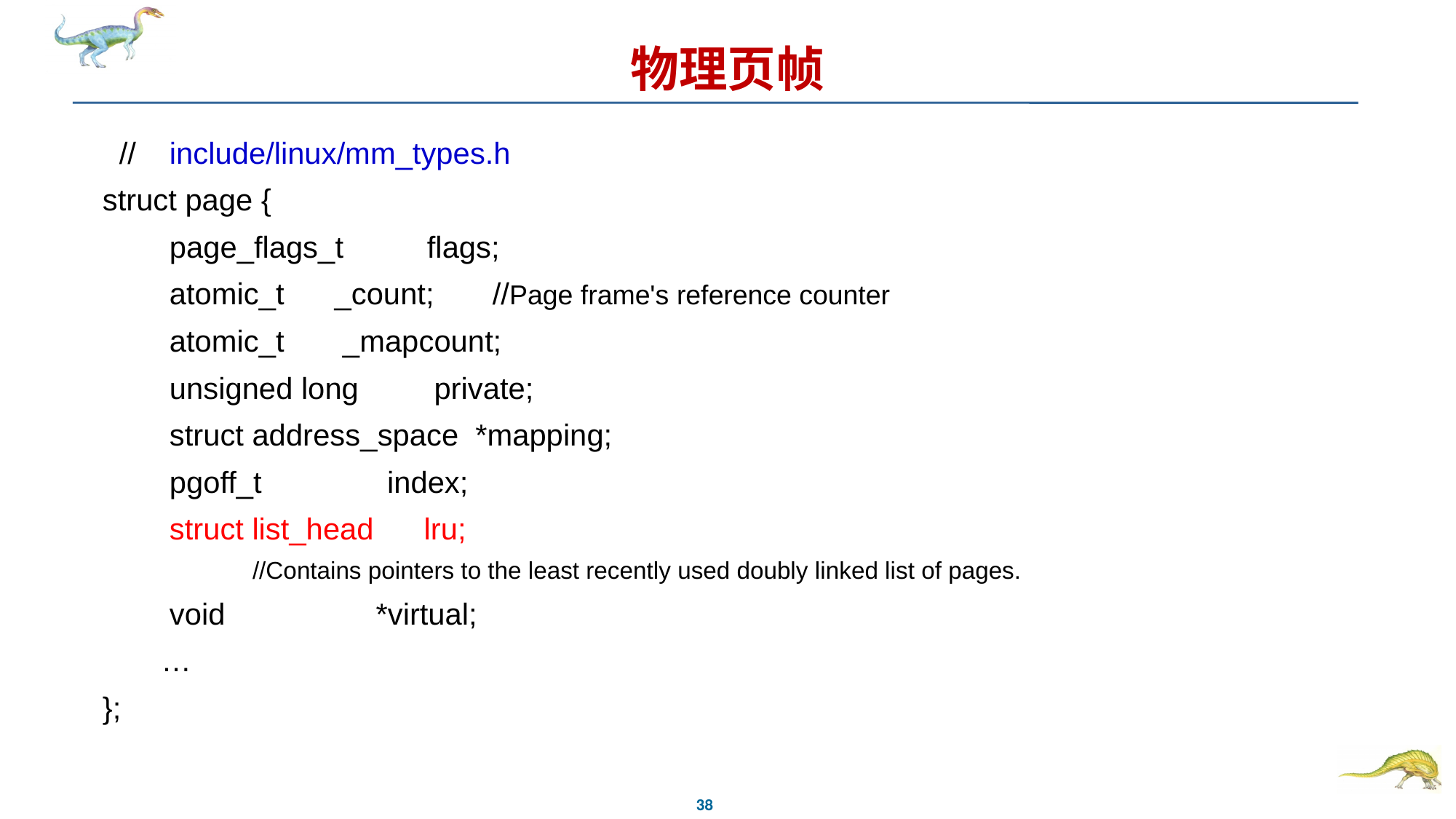

# 物理页帧
  //    include/linux/mm_types.h
struct page {
        page_flags_t          flags;
        atomic_t      _count;       //Page frame's reference counter
        atomic_t       _mapcount;
        unsigned long         private;
        struct address_space  *mapping;
        pgoff_t               index;
        struct list_head      lru;
		//Contains pointers to the least recently used doubly linked list of pages.
        void                  *virtual;
       …
};